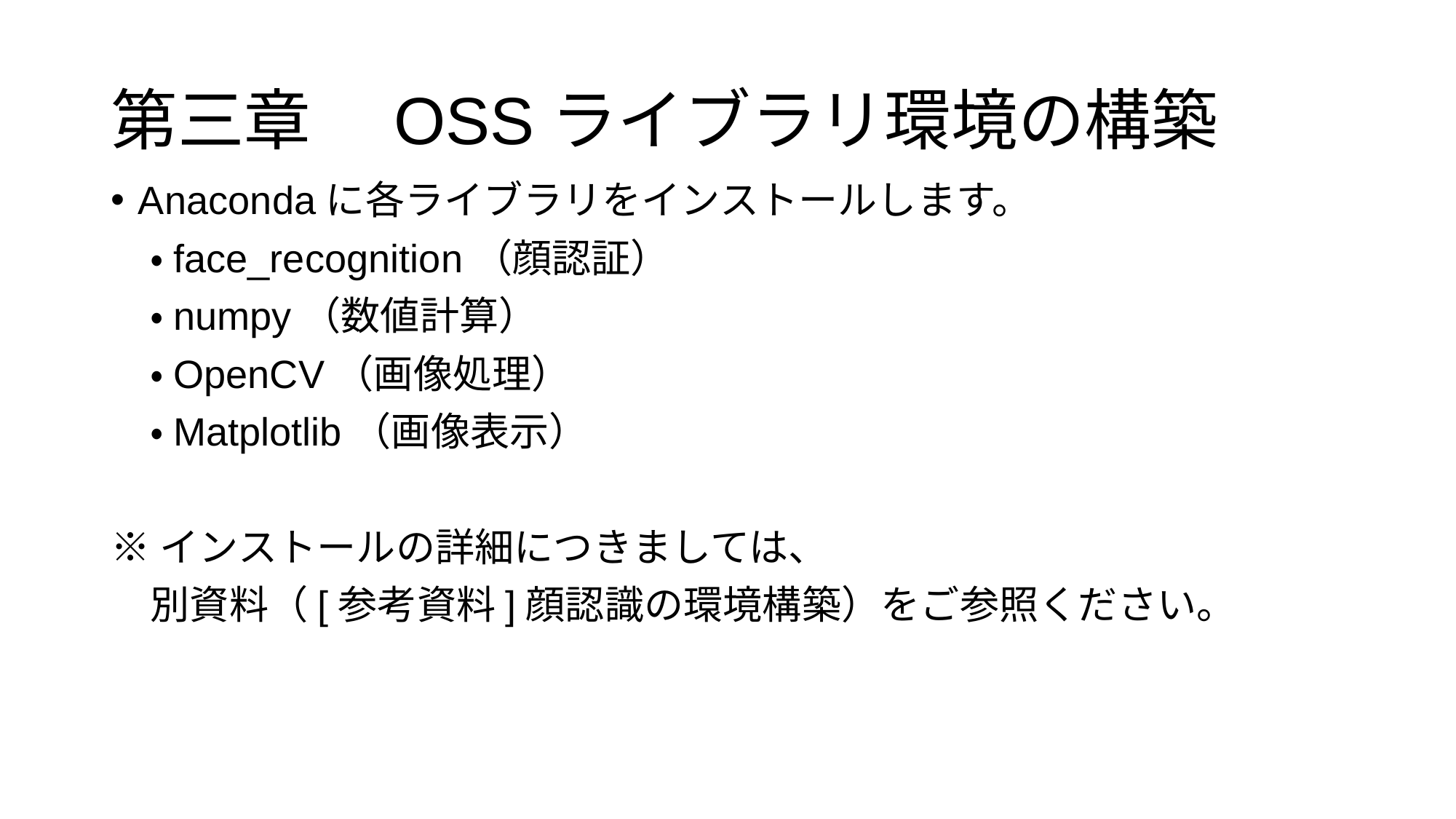

# 第三章　OSSライブラリ環境の構築
Anacondaに各ライブラリをインストールします。
　・face_recognition（顔認証）
　・numpy（数値計算）
　・OpenCV（画像処理）
　・Matplotlib（画像表示）

※インストールの詳細につきましては、
　別資料（[参考資料]顔認識の環境構築）をご参照ください。